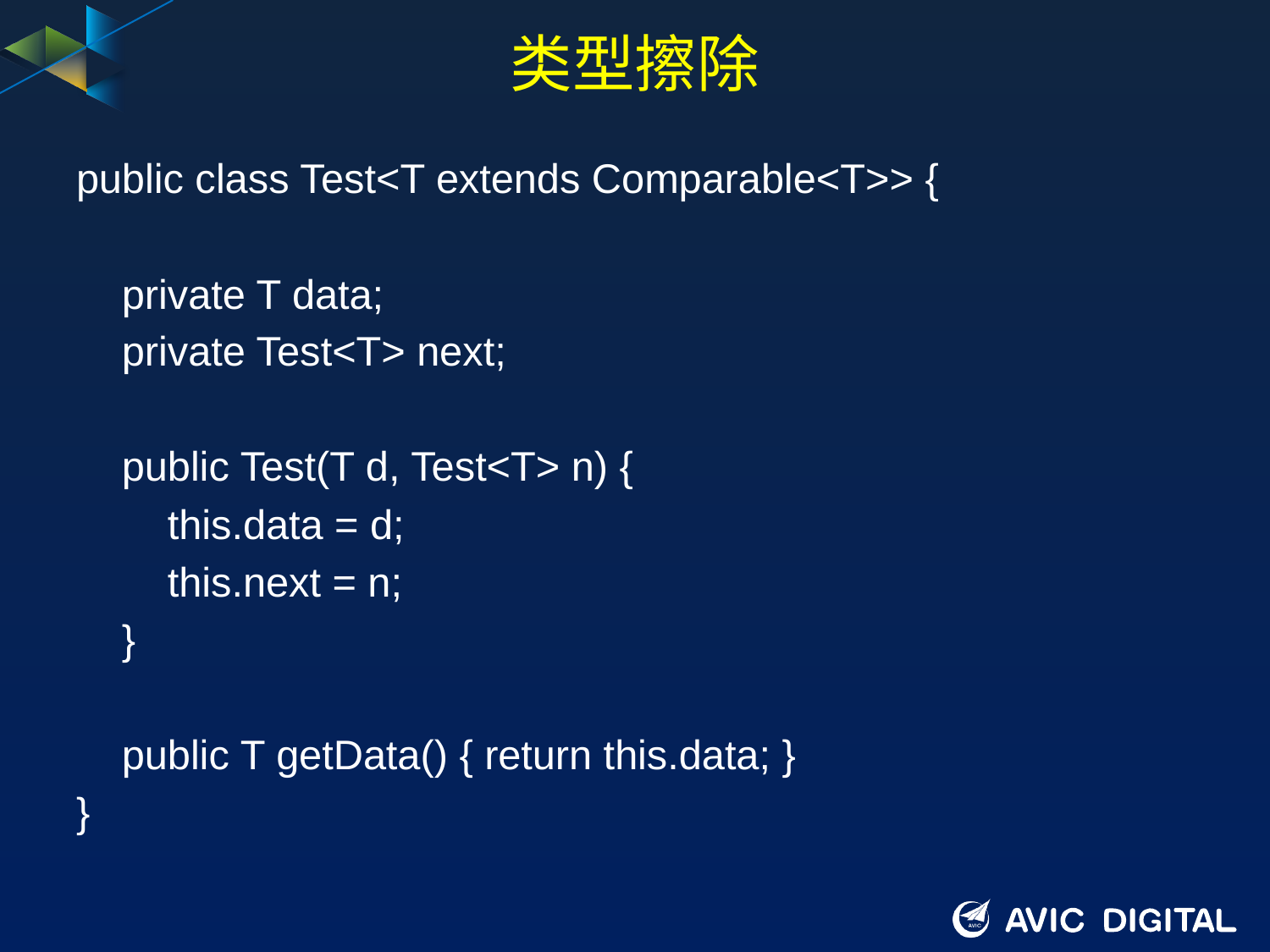

# 类型擦除
public class Test<T extends Comparable<T>> {

    private T data;
    private Test<T> next;

    public Test(T d, Test<T> n) {
        this.data = d;
        this.next = n;
    }

    public T getData() { return this.data; }
}